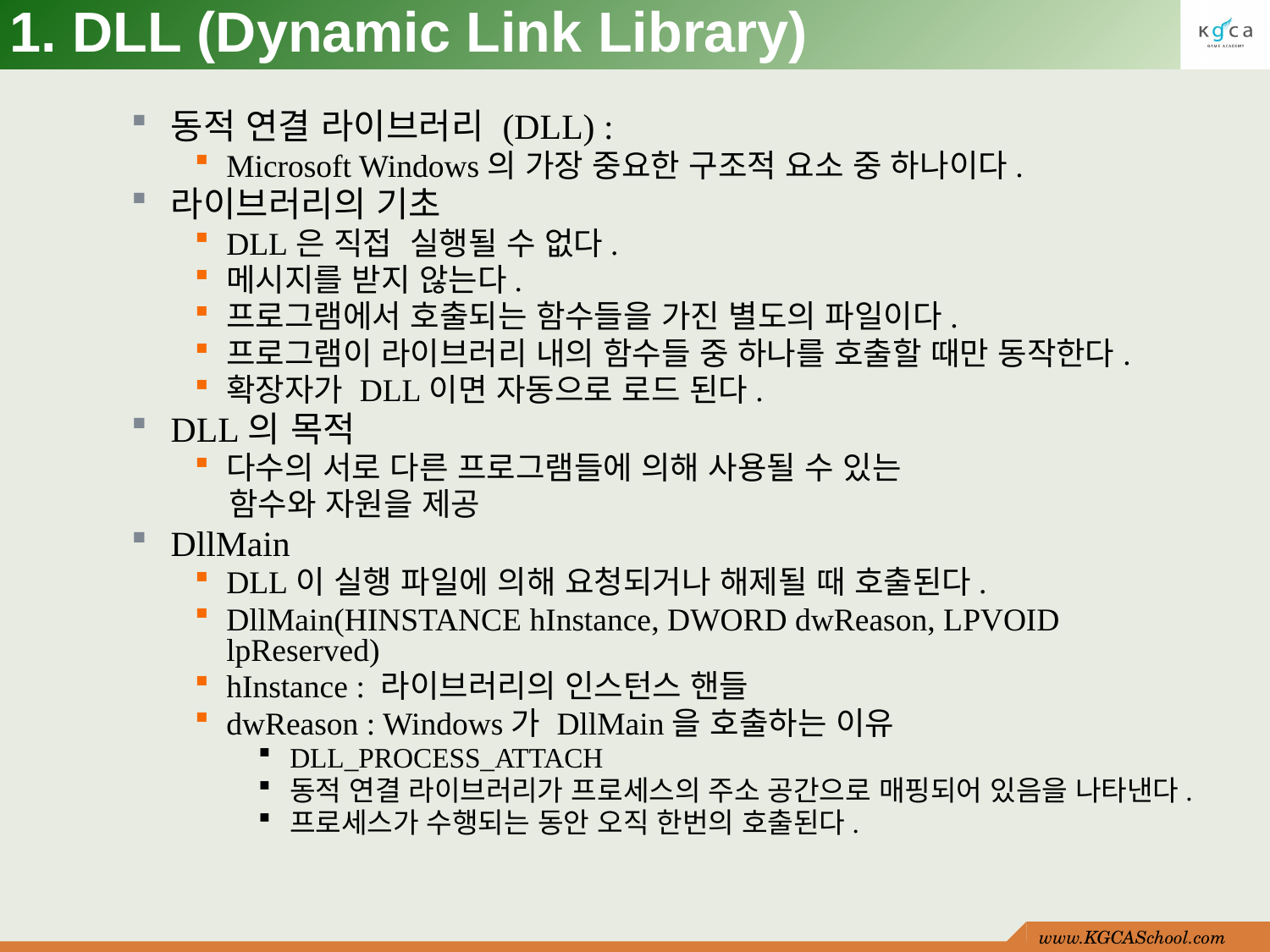

# 1. DLL (Dynamic Link Library)
동적 연결 라이브러리 (DLL) :
Microsoft Windows의 가장 중요한 구조적 요소 중 하나이다.
라이브러리의 기초
DLL은 직접  실행될 수 없다.
메시지를 받지 않는다.
프로그램에서 호출되는 함수들을 가진 별도의 파일이다.
프로그램이 라이브러리 내의 함수들 중 하나를 호출할 때만 동작한다.
확장자가 DLL이면 자동으로 로드 된다.
DLL의 목적
다수의 서로 다른 프로그램들에 의해 사용될 수 있는
   함수와 자원을 제공
DllMain
DLL이 실행 파일에 의해 요청되거나 해제될 때 호출된다.
DllMain(HINSTANCE hInstance, DWORD dwReason, LPVOID lpReserved)
hInstance : 라이브러리의 인스턴스 핸들
dwReason : Windows가 DllMain을 호출하는 이유
DLL_PROCESS_ATTACH
동적 연결 라이브러리가 프로세스의 주소 공간으로 매핑되어 있음을 나타낸다.
프로세스가 수행되는 동안 오직 한번의 호출된다.